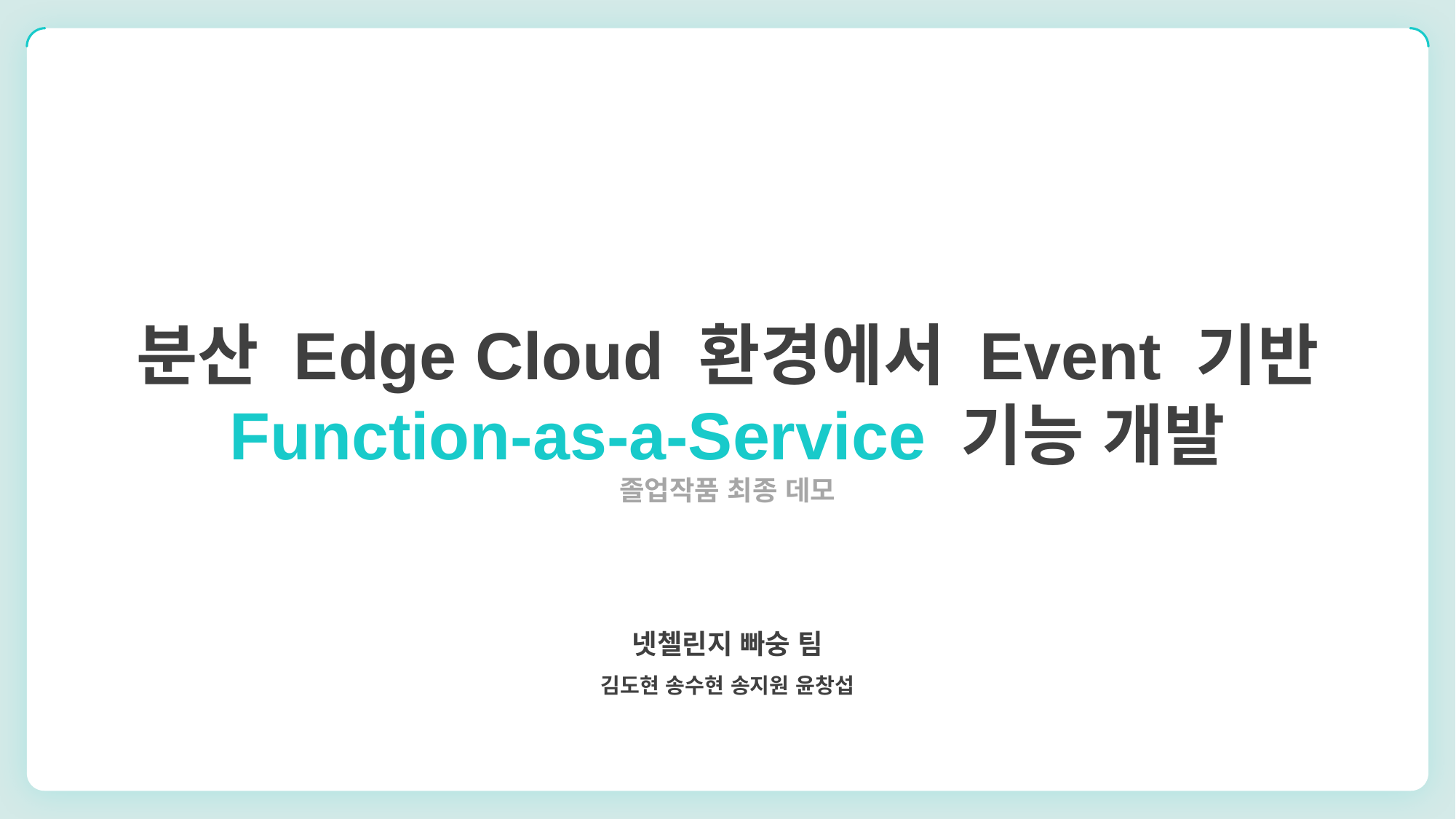

분산 Edge Cloud 환경에서 Event 기반 Function-as-a-Service 기능 개발
졸업작품 최종 데모
넷첼린지 빠숭 팀
김도현 송수현 송지원 윤창섭